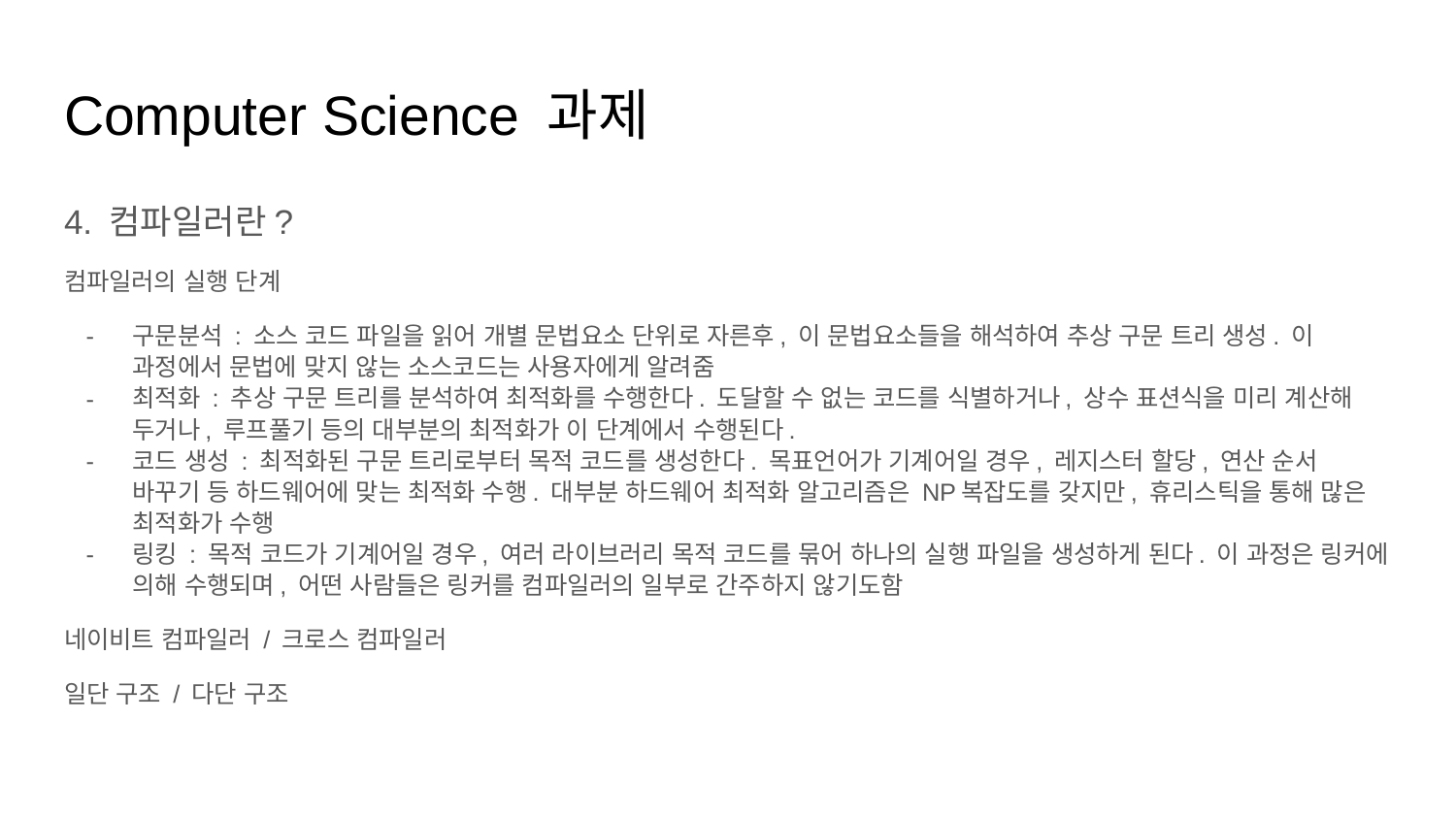

# Computer Science 과제

4. 컴파일러란?
컴파일러의 실행 단계
구문분석 : 소스 코드 파일을 읽어 개별 문법요소 단위로 자른후, 이 문법요소들을 해석하여 추상 구문 트리 생성. 이 과정에서 문법에 맞지 않는 소스코드는 사용자에게 알려줌
최적화 : 추상 구문 트리를 분석하여 최적화를 수행한다. 도달할 수 없는 코드를 식별하거나, 상수 표션식을 미리 계산해 두거나, 루프풀기 등의 대부분의 최적화가 이 단계에서 수행된다.
코드 생성 : 최적화된 구문 트리로부터 목적 코드를 생성한다. 목표언어가 기계어일 경우, 레지스터 할당, 연산 순서 바꾸기 등 하드웨어에 맞는 최적화 수행. 대부분 하드웨어 최적화 알고리즘은 NP복잡도를 갖지만, 휴리스틱을 통해 많은 최적화가 수행
링킹 : 목적 코드가 기계어일 경우, 여러 라이브러리 목적 코드를 묶어 하나의 실행 파일을 생성하게 된다. 이 과정은 링커에 의해 수행되며, 어떤 사람들은 링커를 컴파일러의 일부로 간주하지 않기도함
네이비트 컴파일러 / 크로스 컴파일러
일단 구조 / 다단 구조